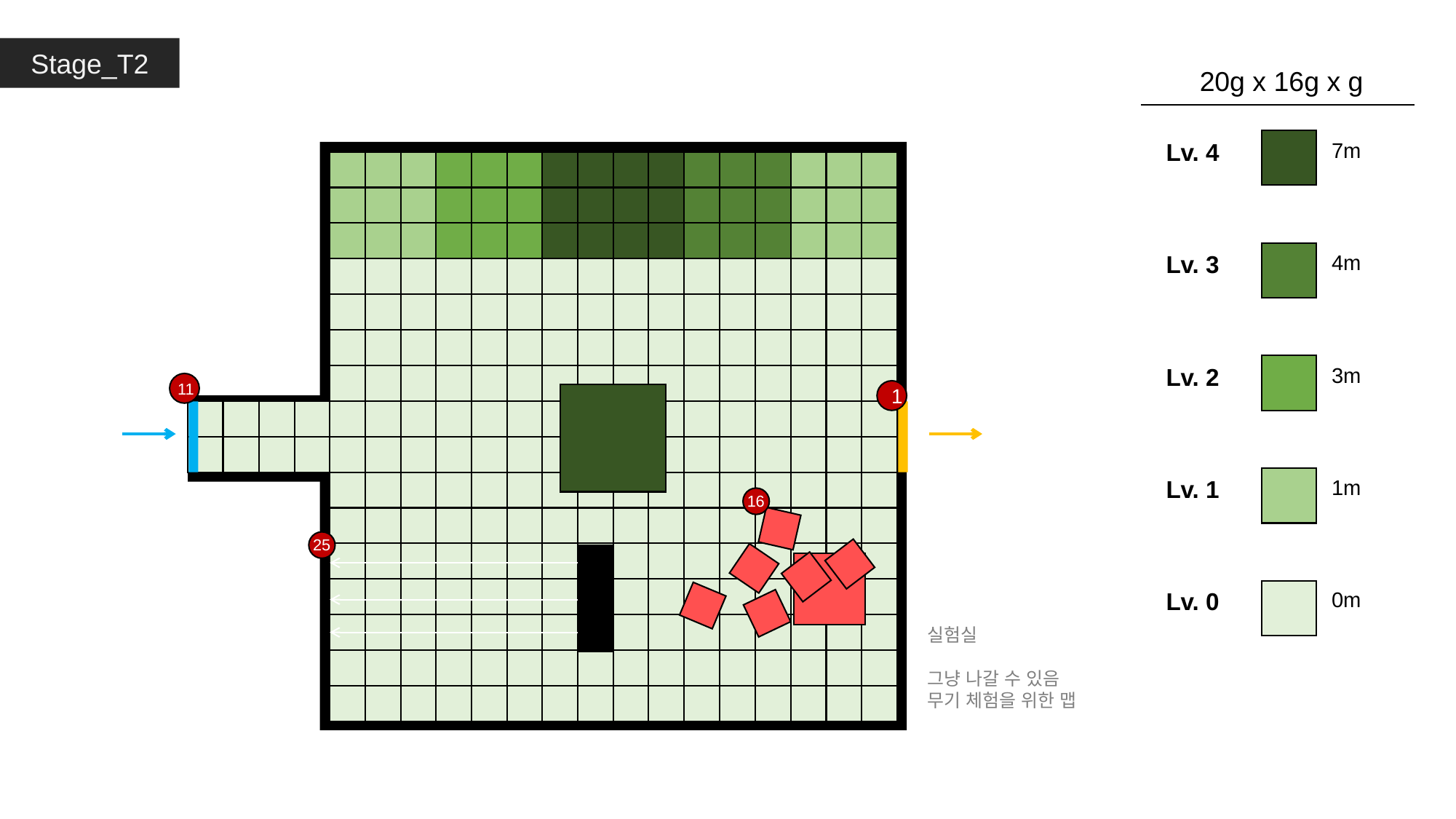

Stage_T2
20g x 16g x g

Lv. 4
7m

Lv. 3
4m

Lv. 2
3m

Lv. 1
1m

Lv. 0
0m

11
1

16

25

실험실

그냥 나갈 수 있음
무기 체험을 위한 맵